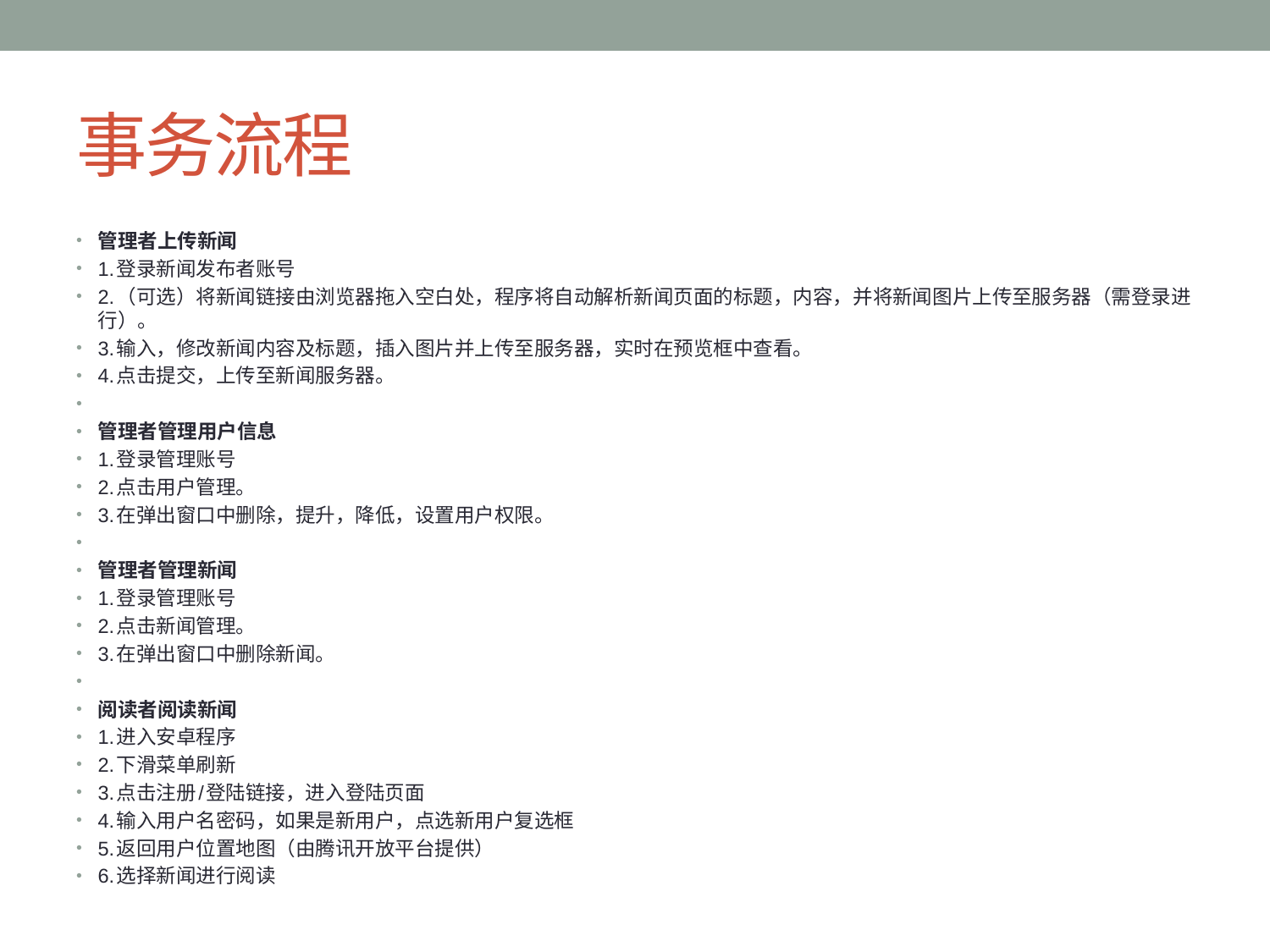

# 事务流程
管理者上传新闻
1.登录新闻发布者账号
2.（可选）将新闻链接由浏览器拖入空白处，程序将自动解析新闻页面的标题，内容，并将新闻图片上传至服务器（需登录进行）。
3.输入，修改新闻内容及标题，插入图片并上传至服务器，实时在预览框中查看。
4.点击提交，上传至新闻服务器。

管理者管理用户信息
1.登录管理账号
2.点击用户管理。
3.在弹出窗口中删除，提升，降低，设置用户权限。

管理者管理新闻
1.登录管理账号
2.点击新闻管理。
3.在弹出窗口中删除新闻。

阅读者阅读新闻
1.进入安卓程序
2.下滑菜单刷新
3.点击注册/登陆链接，进入登陆页面
4.输入用户名密码，如果是新用户，点选新用户复选框
5.返回用户位置地图（由腾讯开放平台提供）
6.选择新闻进行阅读